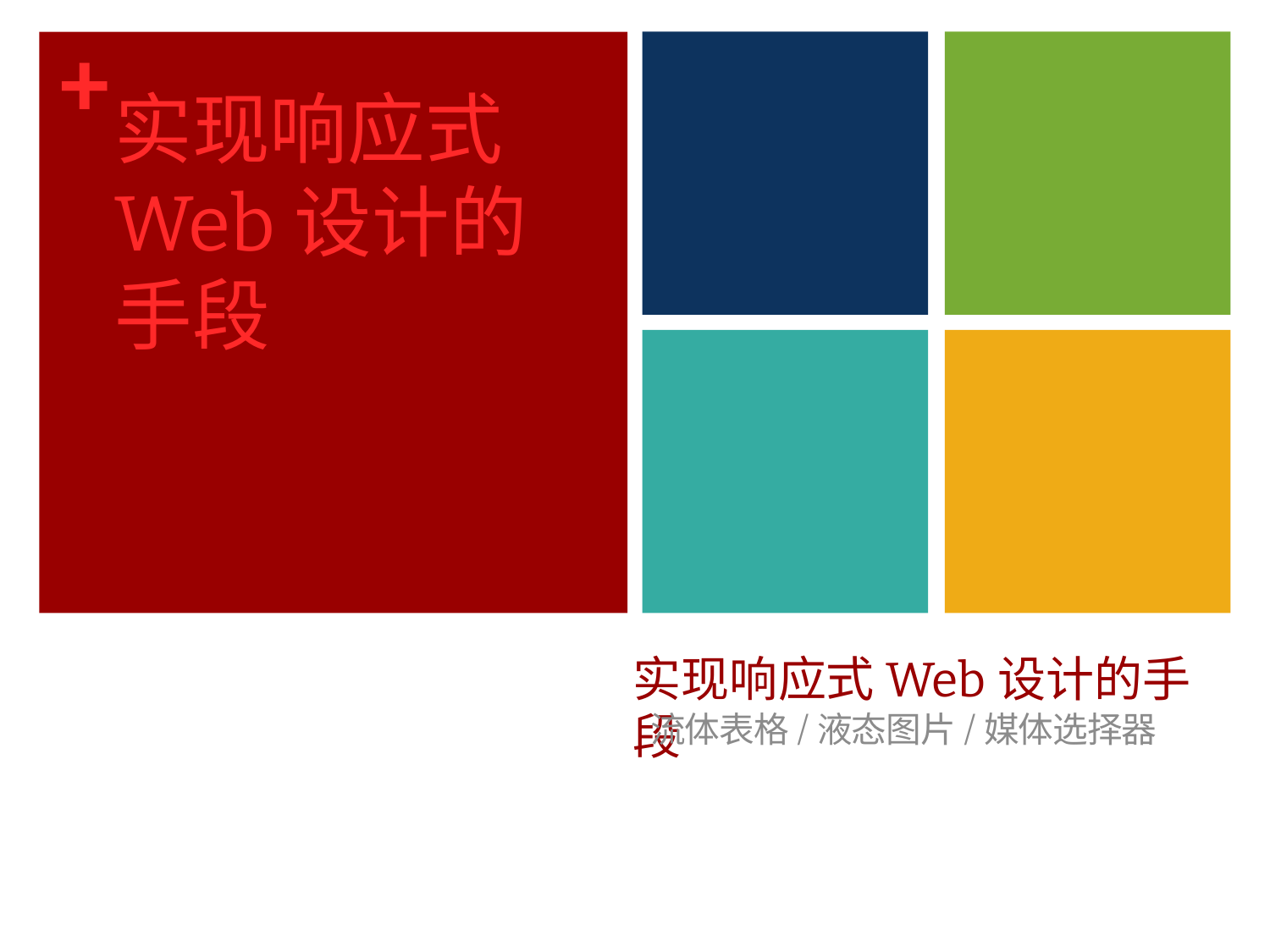

实现响应式Web设计的手段
# 实现响应式Web设计的手段
流体表格/液态图片/媒体选择器